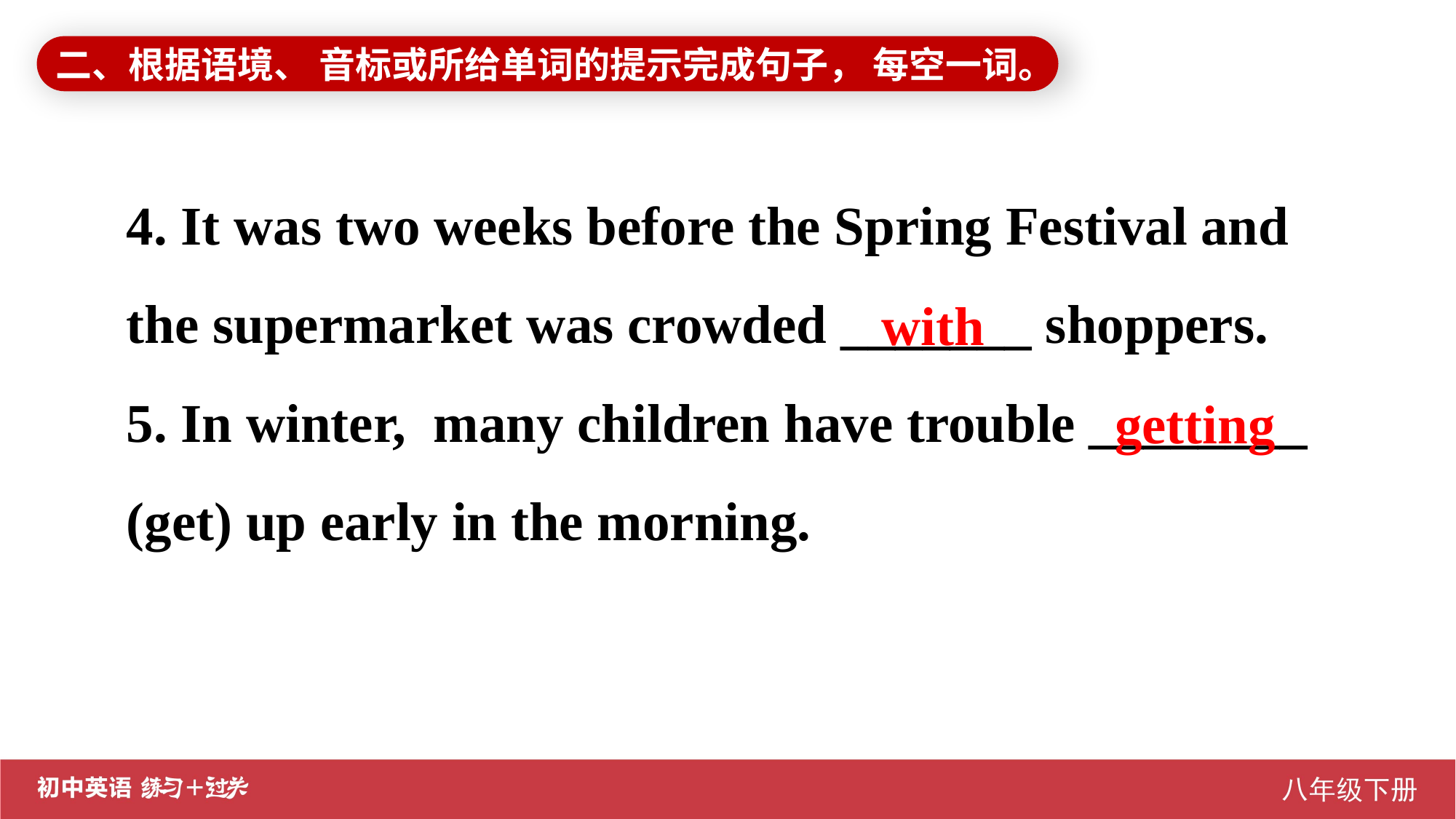

二、根据语境、 音标或所给单词的提示完成句子， 每空一词。
4. It was two weeks before the Spring Festival and the supermarket was crowded _______ shoppers.
5. In winter,  many children have trouble ________ (get) up early in the morning.
with
getting